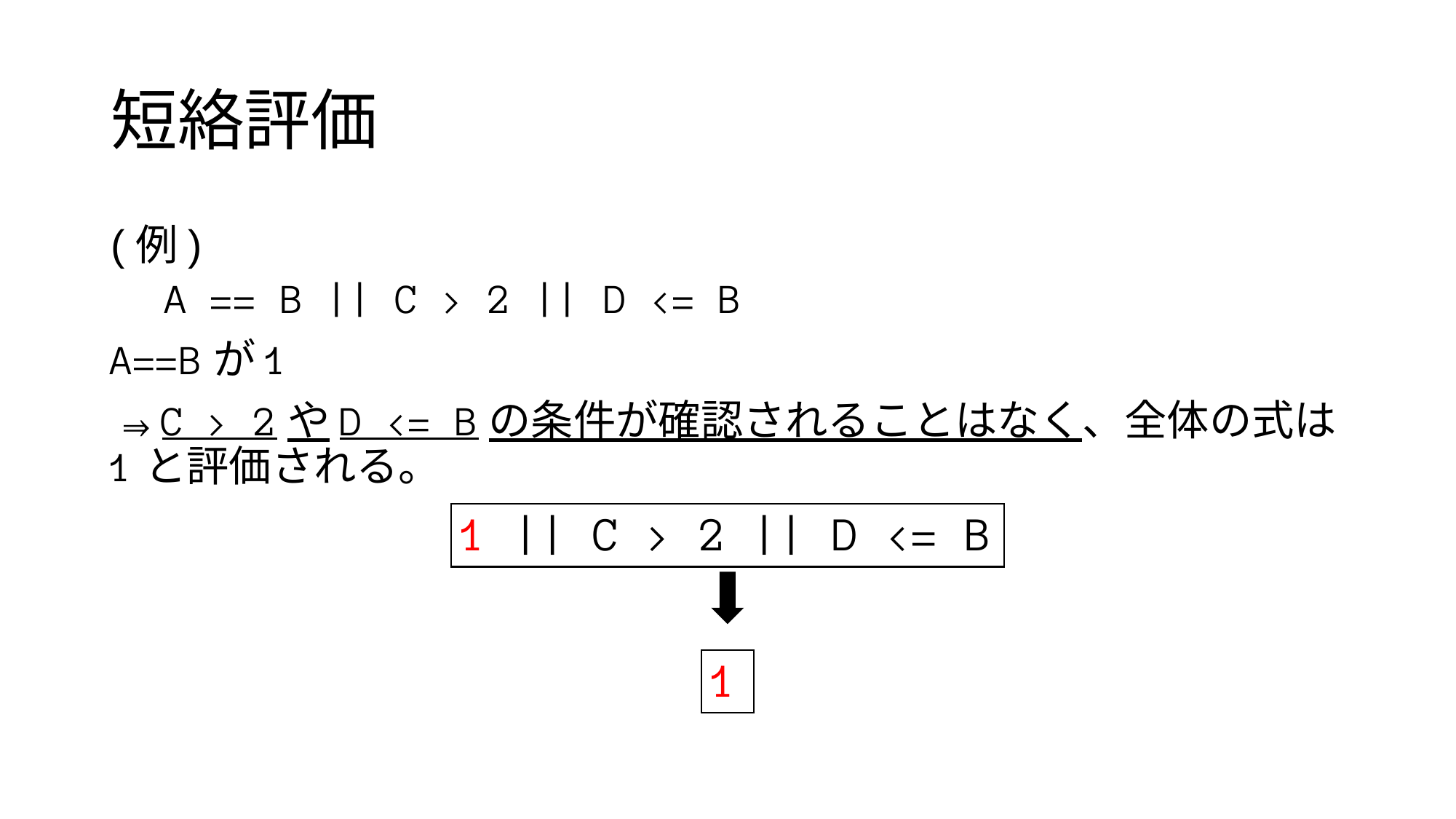

# 短絡評価
(例)
A == B || C > 2 || D <= B
A==Bが1
⇒C > 2やD <= Bの条件が確認されることはなく、全体の式は1と評価される。

1 || C > 2 || D <= B

1